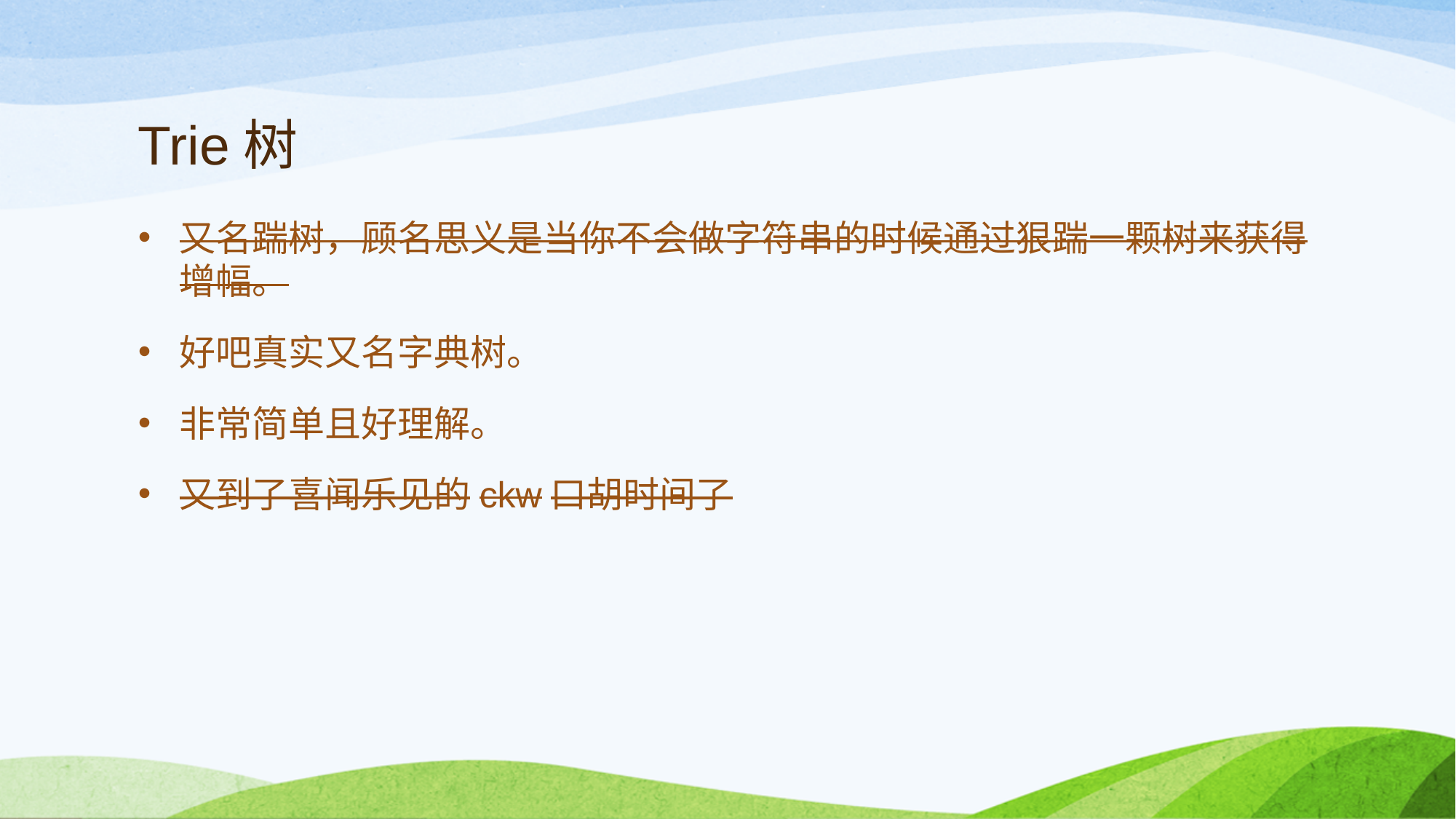

# Trie树
又名踹树，顾名思义是当你不会做字符串的时候通过狠踹一颗树来获得增幅。
好吧真实又名字典树。
非常简单且好理解。
又到了喜闻乐见的ckw口胡时间了